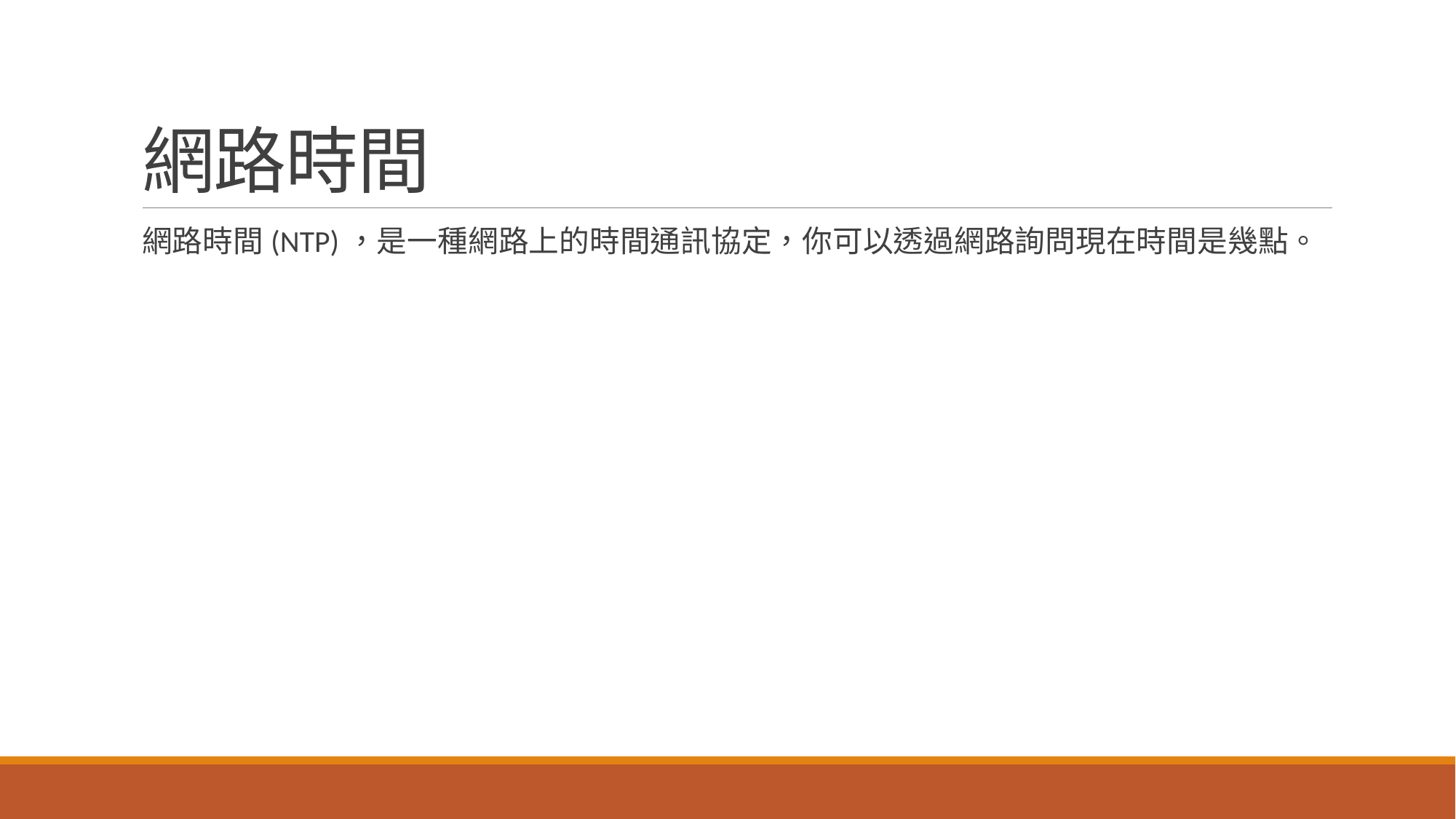

# 網路時間
網路時間(NTP)，是一種網路上的時間通訊協定，你可以透過網路詢問現在時間是幾點。